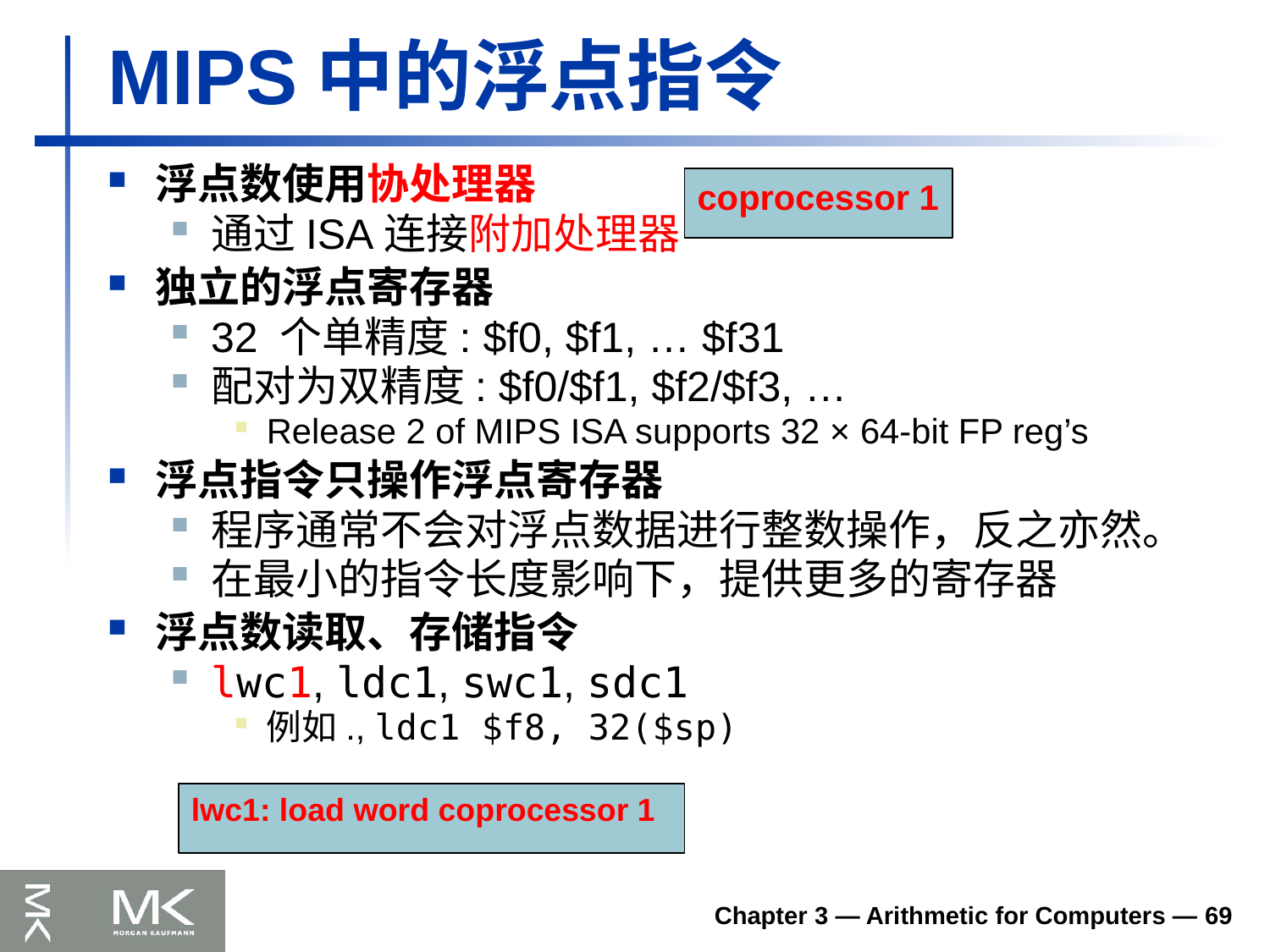

# MIPS中的浮点指令
浮点数使用协处理器
通过ISA连接附加处理器
独立的浮点寄存器
32 个单精度: $f0, $f1, … $f31
配对为双精度: $f0/$f1, $f2/$f3, …
Release 2 of MIPS ISA supports 32 × 64-bit FP reg’s
浮点指令只操作浮点寄存器
程序通常不会对浮点数据进行整数操作，反之亦然。
在最小的指令长度影响下，提供更多的寄存器
浮点数读取、存储指令
lwc1, ldc1, swc1, sdc1
例如., ldc1 $f8, 32($sp)
coprocessor 1
lwc1: load word coprocessor 1
Chapter 3 — Arithmetic for Computers — 69